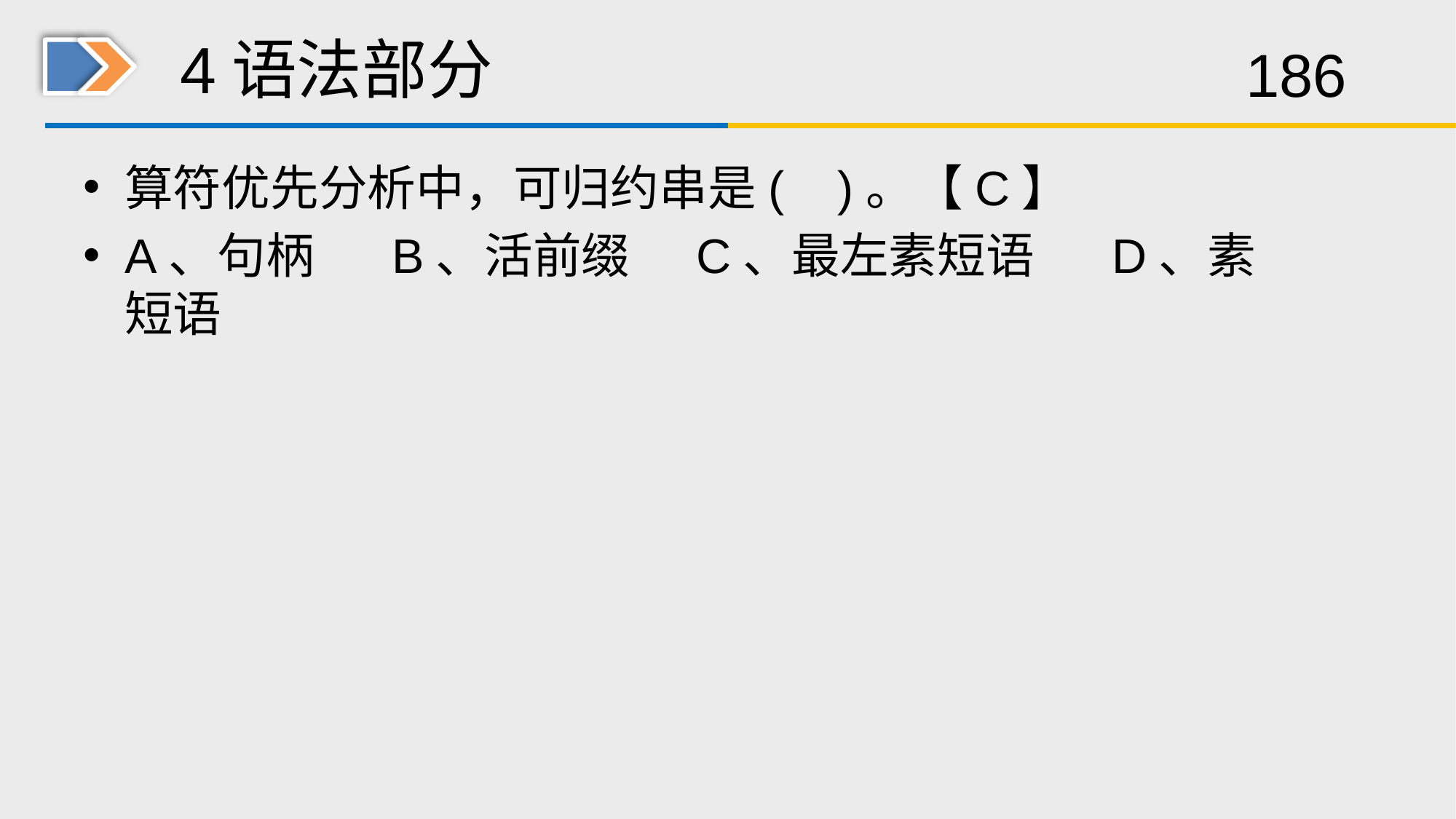

# 4语法部分
186
算符优先分析中，可归约串是(    )。【C】
A、句柄      B、活前缀     C、最左素短语      D、素短语